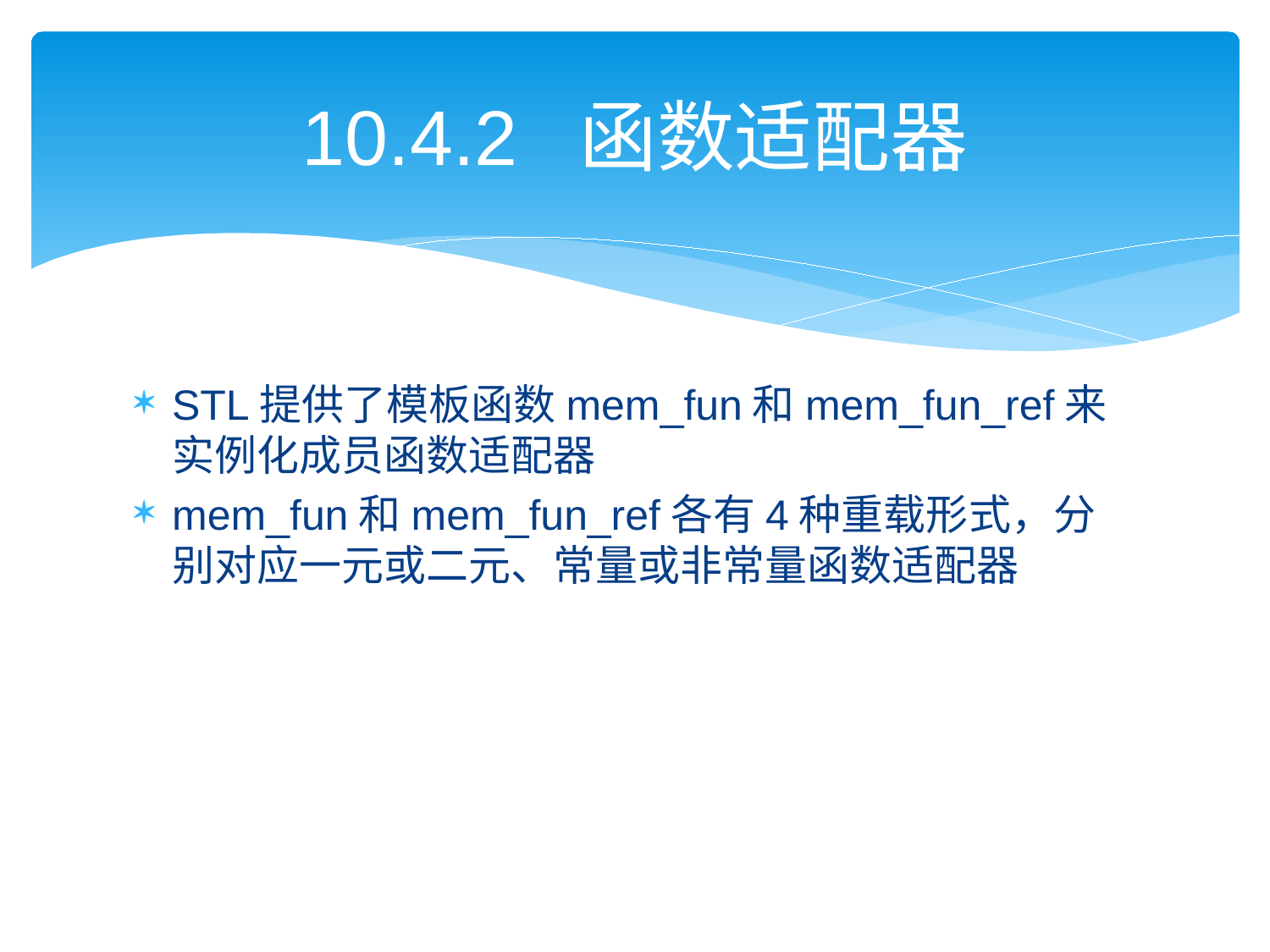

# 10.4.2  函数适配器
STL提供了模板函数mem_fun和mem_fun_ref来实例化成员函数适配器
mem_fun和mem_fun_ref各有4种重载形式，分别对应一元或二元、常量或非常量函数适配器